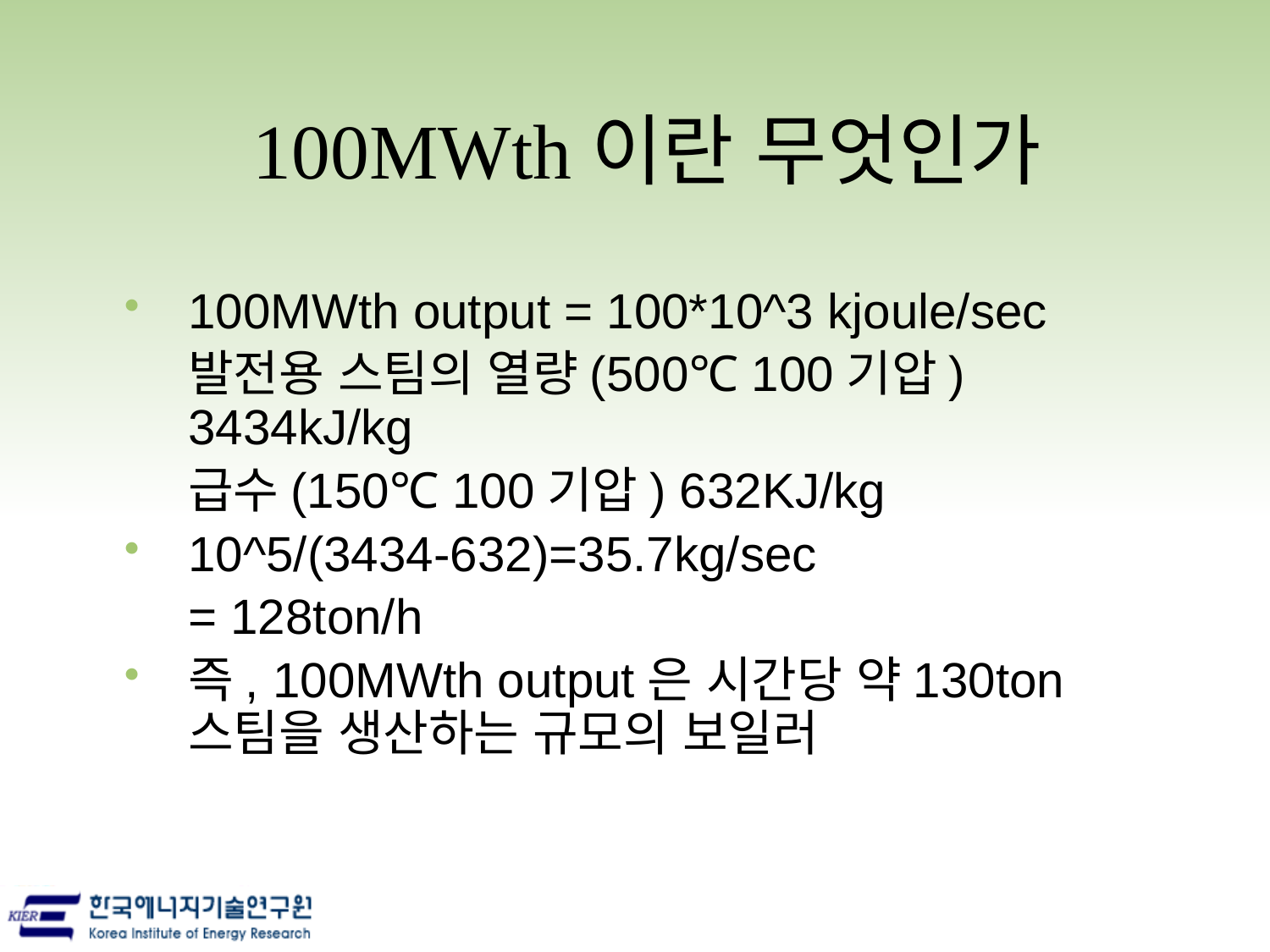

100MWth이란 무엇인가
100MWth output = 100*10^3 kjoule/sec
	발전용 스팀의 열량(500℃ 100기압) 3434kJ/kg
	급수(150℃ 100기압) 632KJ/kg
10^5/(3434-632)=35.7kg/sec
	= 128ton/h
즉, 100MWth output은 시간당 약130ton 스팀을 생산하는 규모의 보일러